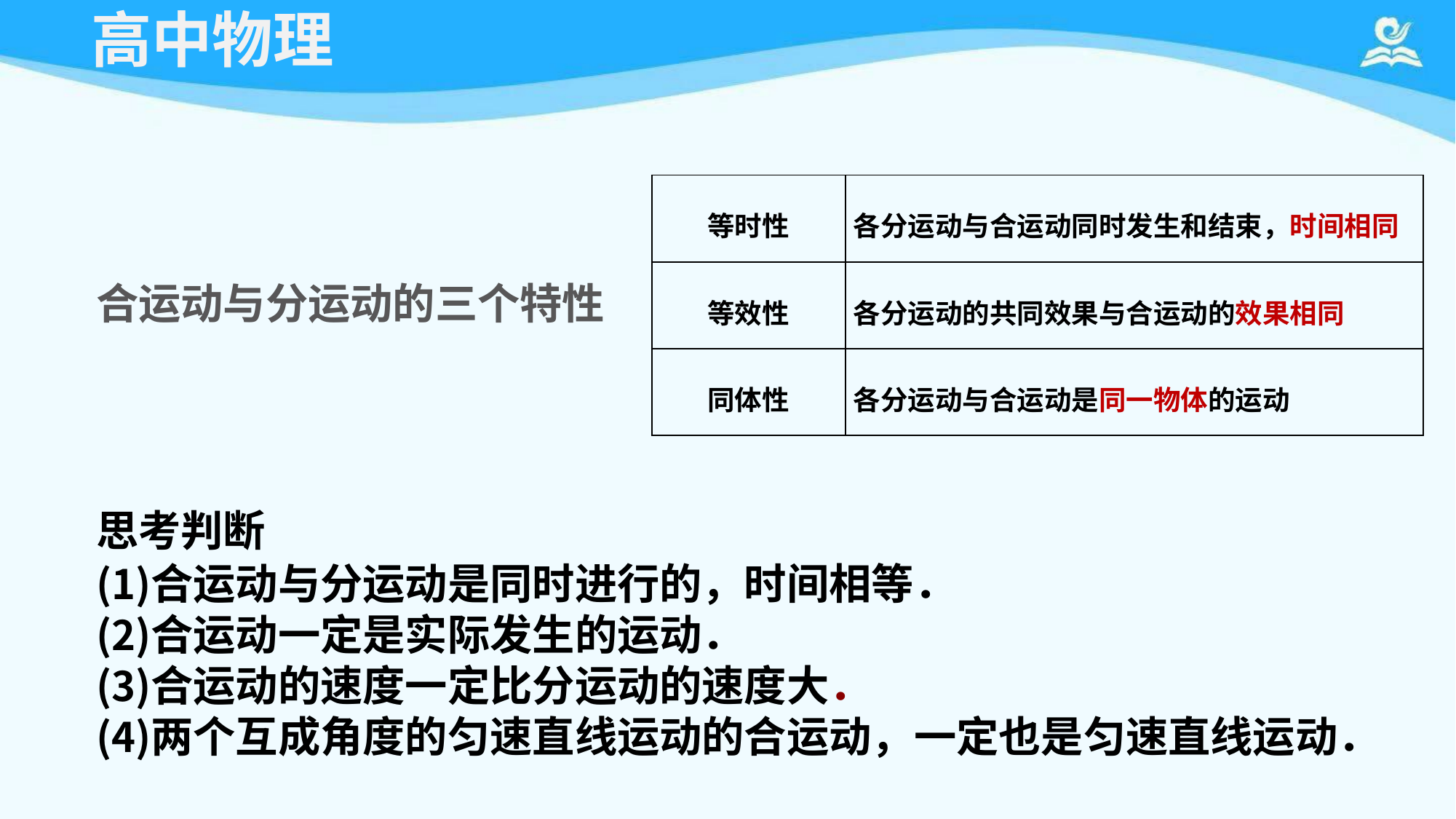

# 高中物理
| 等时性 | 各分运动与合运动同时发生和结束，时间相同 |
| --- | --- |
| 等效性 | 各分运动的共同效果与合运动的效果相同 |
| 同体性 | 各分运动与合运动是同一物体的运动 |
合运动与分运动的三个特性
思考判断
合运动与分运动是同时进行的，时间相等．
合运动一定是实际发生的运动．
合运动的速度一定比分运动的速度大．
两个互成角度的匀速直线运动的合运动，一定也是匀速直线运动．